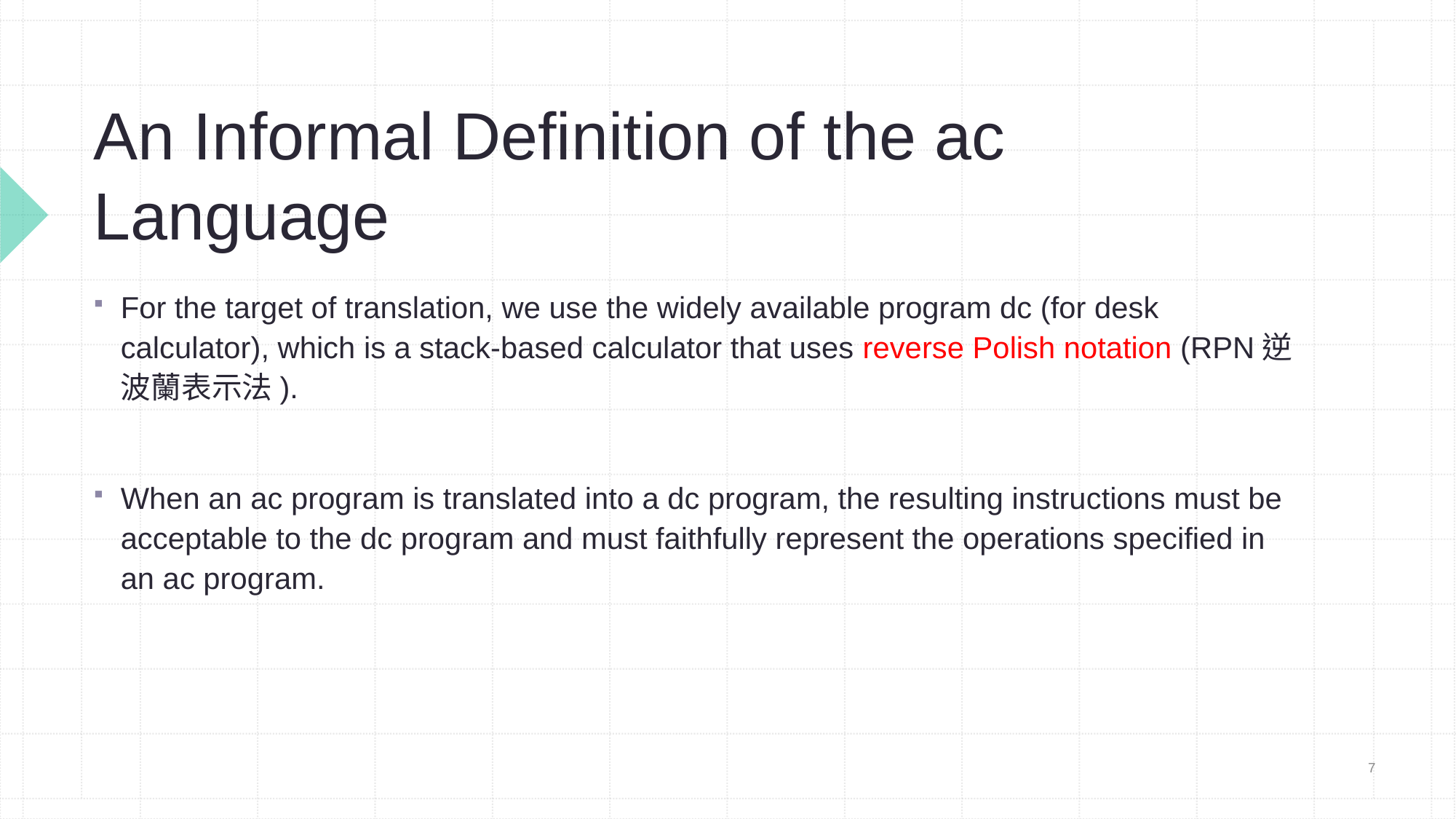

# An Informal Definition of the ac Language
For the target of translation, we use the widely available program dc (for desk calculator), which is a stack-based calculator that uses reverse Polish notation (RPN逆波蘭表示法).

When an ac program is translated into a dc program, the resulting instructions must be acceptable to the dc program and must faithfully represent the operations specified in an ac program.
7